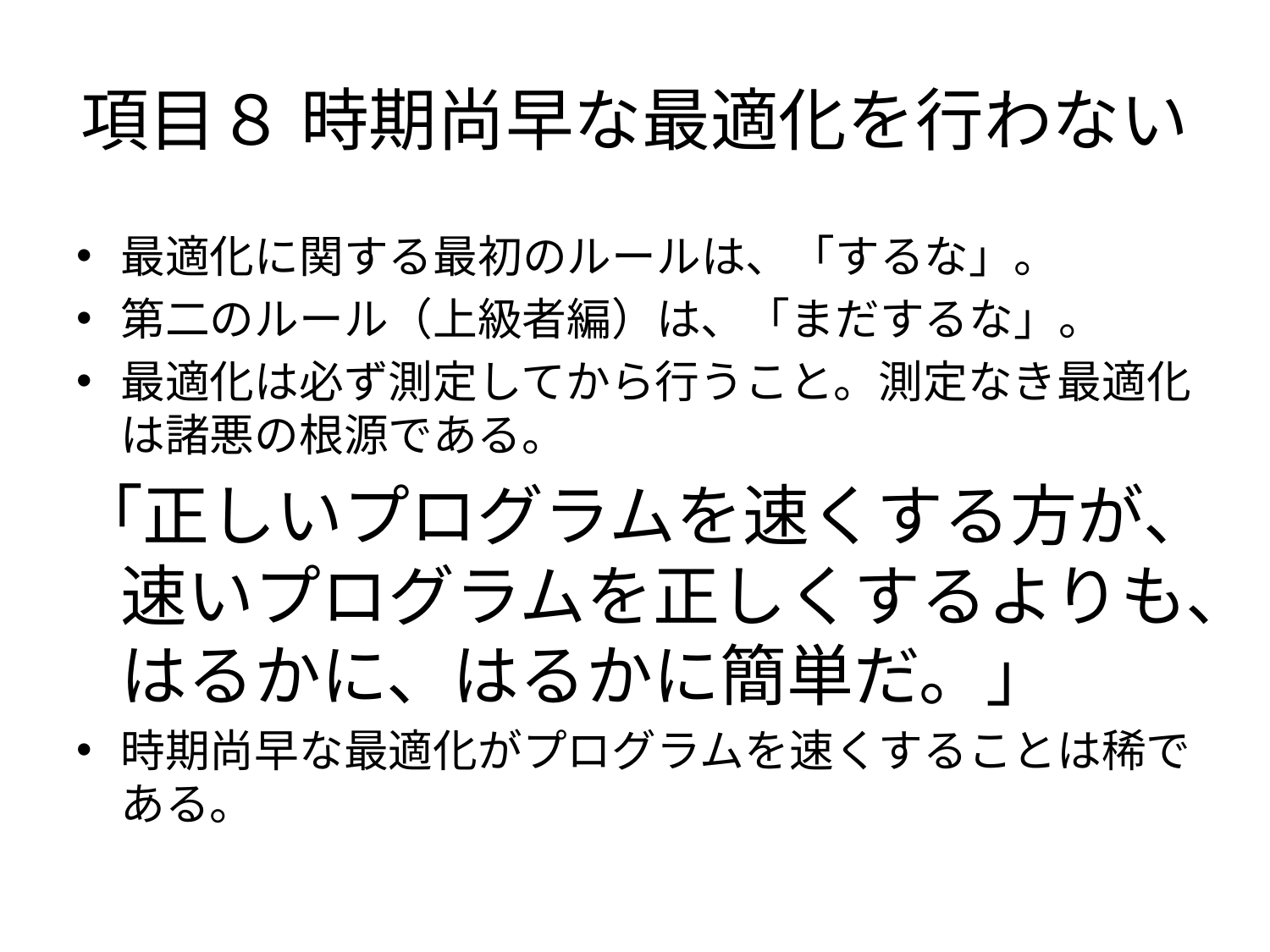

# 項目８ 時期尚早な最適化を行わない
最適化に関する最初のルールは、「するな」。
第二のルール（上級者編）は、「まだするな」。
最適化は必ず測定してから行うこと。測定なき最適化は諸悪の根源である。
「正しいプログラムを速くする方が、速いプログラムを正しくするよりも、はるかに、はるかに簡単だ。」
時期尚早な最適化がプログラムを速くすることは稀である。